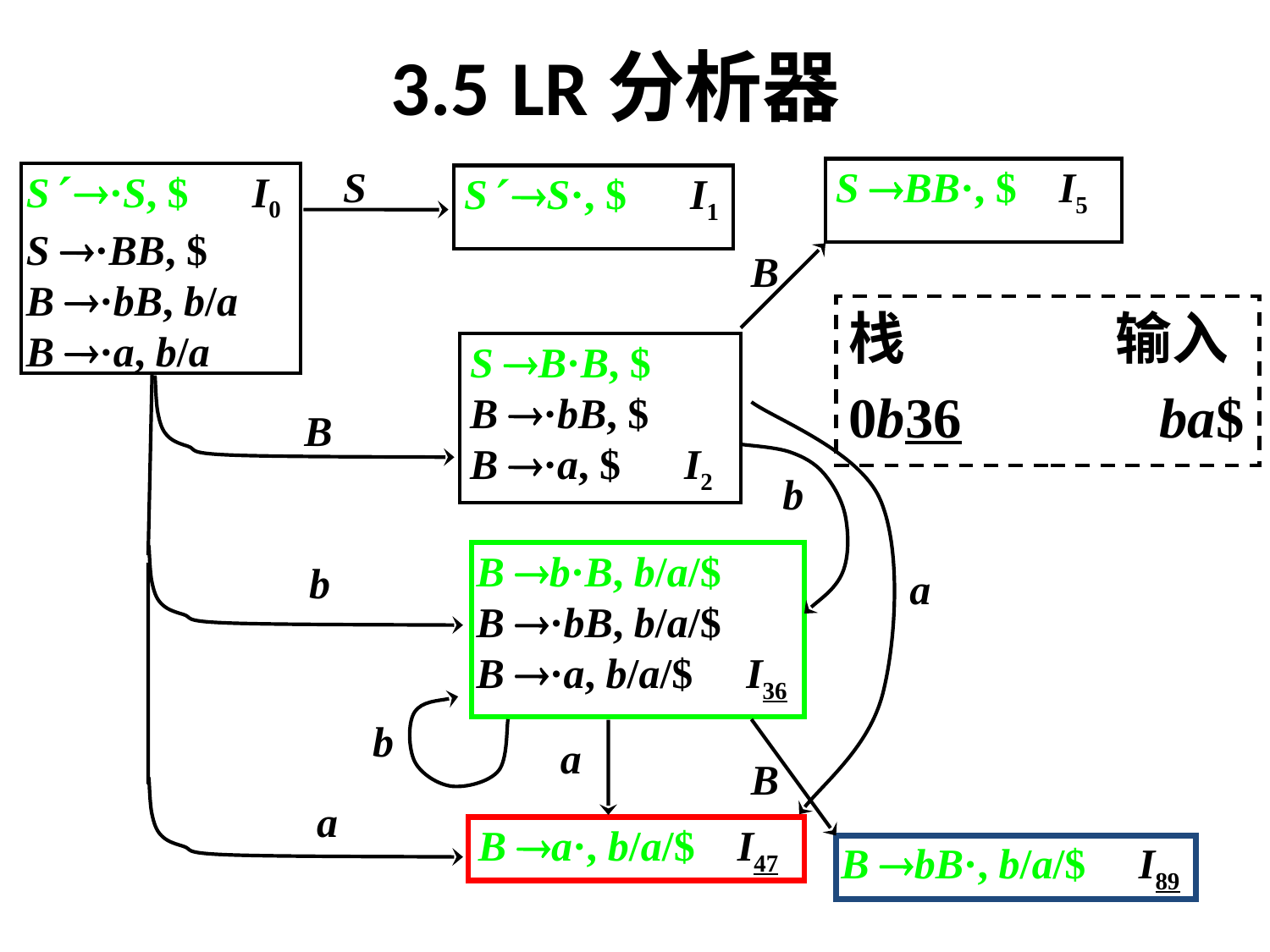

# 3.5 LR分析器
S
S →BB·, $    I5
S′ →·S, $      I0
S →·BB, $
B →·bB, b/a
B →·a, b/a
S′ →S·, $      I1

B

S →B·B, $
B →·bB, $
B →·a, $      I2

B

b
B →b·B, b/a/$
B →·bB, b/a/$
B →·a, b/a/$     I36

b
a

b

a
B

a
B →a·, b/a/$    I47
B →bB·, b/a/$     I89
栈		 输入
0b36		    ba$